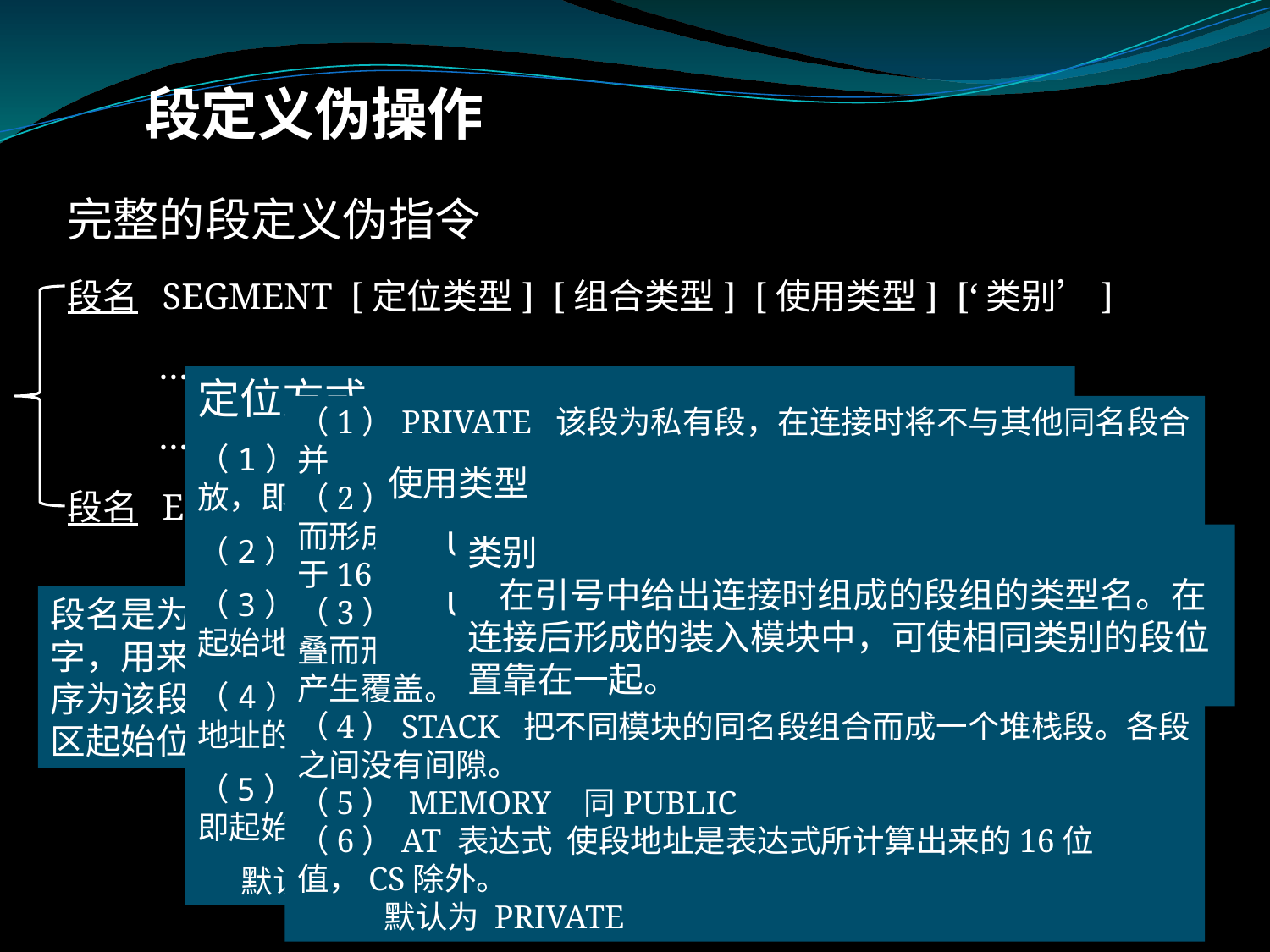

# 段定义伪操作
完整的段定义伪指令
段名  SEGMENT  [定位类型]  [组合类型]  [使用类型]  [‘类别’]
          ……
          ……                          ; 语句序列
段名  ENDS

定位方式
（1）PARA：表示本段必须从能被16整除的地址处开始存放，即段起始地址最低四位必须是0。
（2）BYTE：表示本段起始地址可以从任一地址处开始存放。
（3）WORD：表示本段要从一个偶数地址处开始存放，即段起始地址的最低一位必须是0。
（4）DWORD：表示本段必须从双字的边界开始，即段起始地址的最低十六进制数位必须为4的倍数。
（5）PAGE：表示本段要从能被256整除的地址处开始存放，即起始地址的最低八位必须是0。
     默认为 PARA
（1）PRIVATE  该段为私有段，在连接时将不与其他同名段合并
（2）PUBLIC 该段在连接时可以把不同模块的同名段相连接而形成一个段。 每一段从小段的边界开始，所以各段之间有小于16个字节的间隙。
（3）COMMON 该段在连接时可以把不同模块中的同名段重叠而形       成一个段，由于各同名段有相同的起始地址，所以会产生覆盖。
（4）STACK  把不同模块的同名段组合而成一个堆栈段。各段之间没有间隙。
（5） MEMORY   同PUBLIC
（6）AT 表达式  使段地址是表达式所计算出来的16位值，CS除外。
           默认为 PRIVATE
使用类型
      USE16  使用16位寻址方式     段长≤64K
      USE32  使用32位寻址方式     段长≤4G

类别
   在引号中给出连接时组成的段组的类型名。在连接后形成的装入模块中，可使相同类别的段位置靠在一起。
段名是为该段起的名字，用来指出汇编程序为该段分配的存储区起始位置。